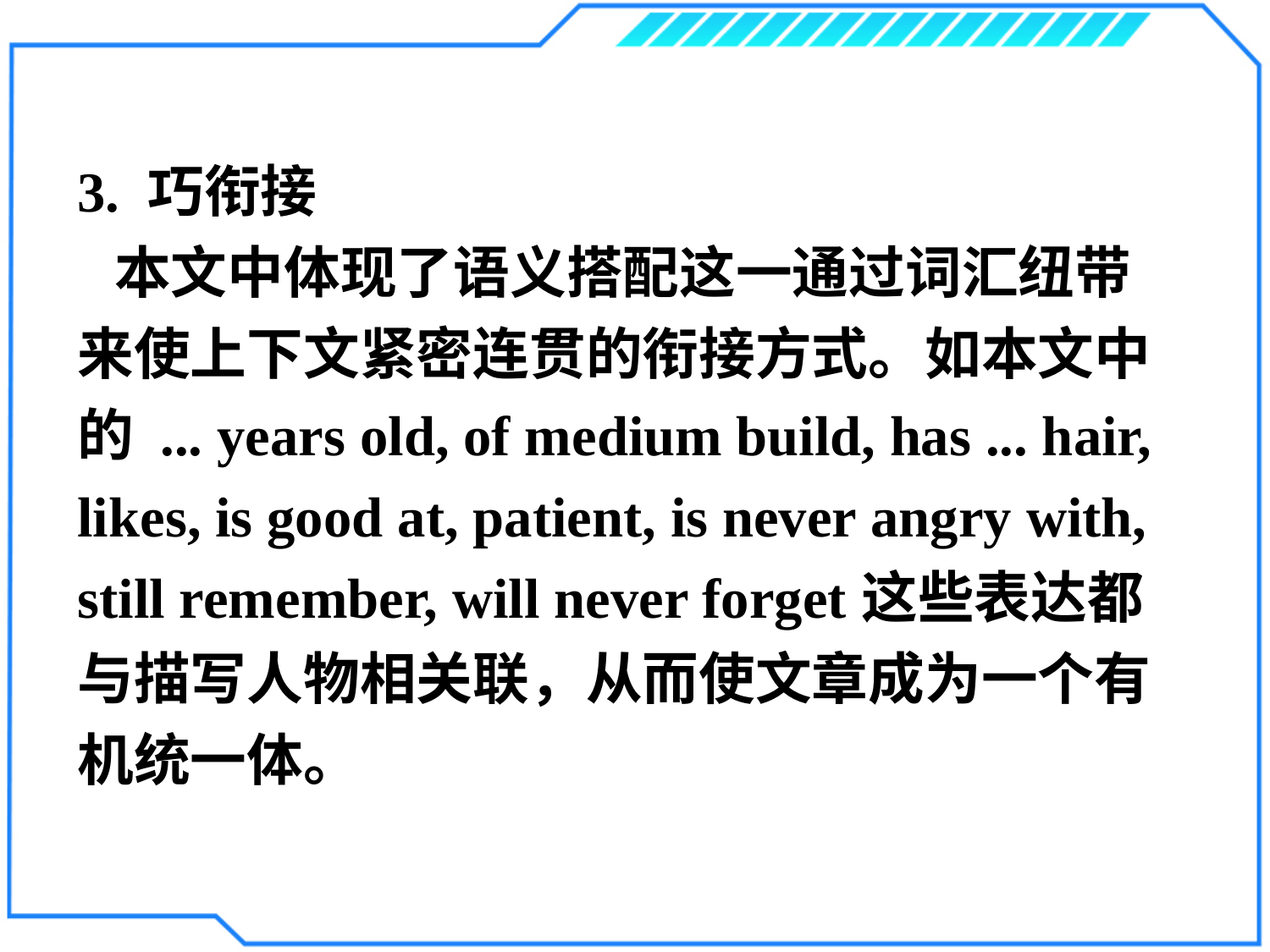

3. 巧衔接
本文中体现了语义搭配这一通过词汇纽带来使上下文紧密连贯的衔接方式。如本文中的 ... years old, of medium build, has ... hair, likes, is good at, patient, is never angry with, still remember, will never forget这些表达都与描写人物相关联，从而使文章成为一个有机统一体。